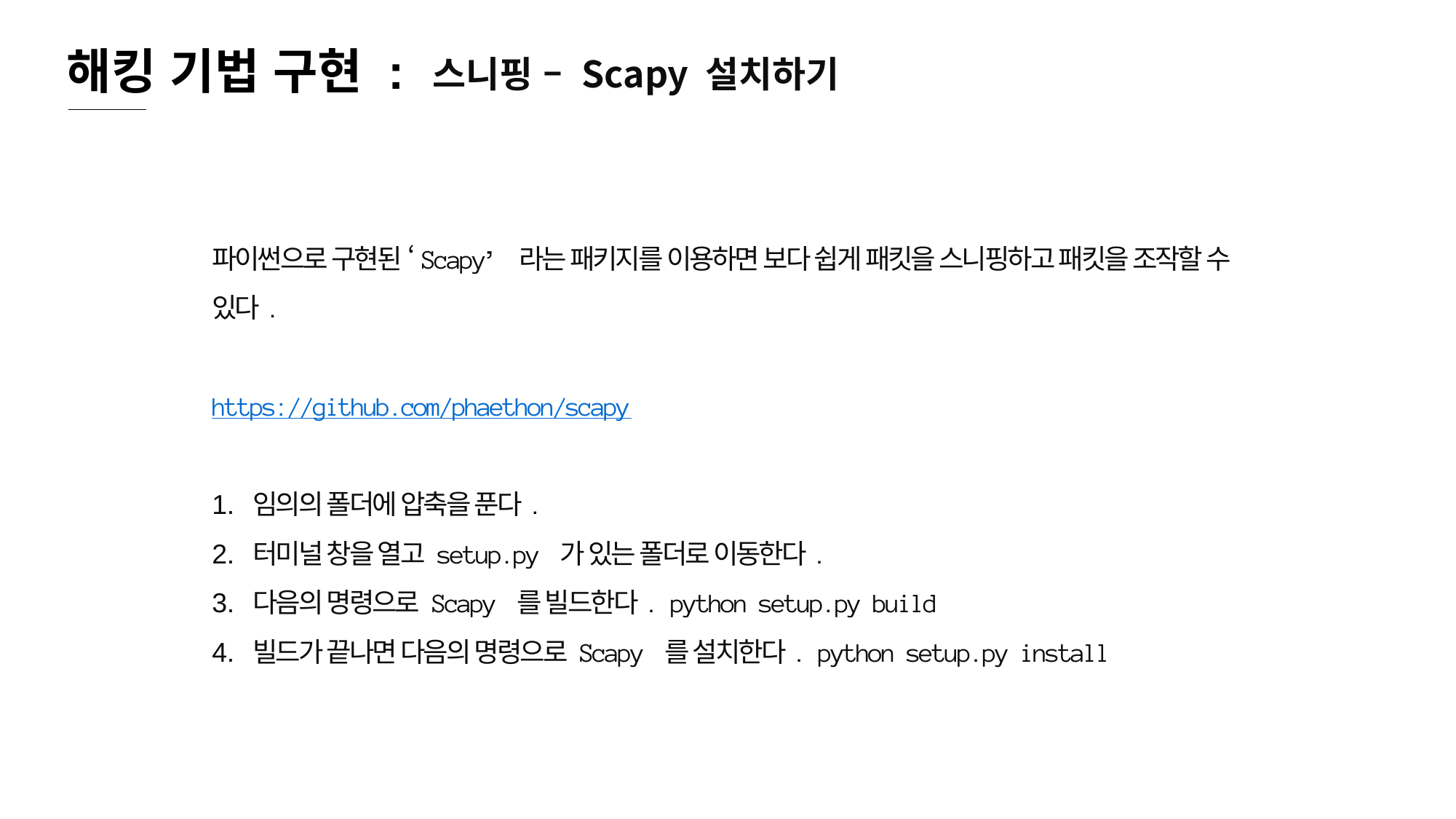

해킹 기법 구현 :
스니핑 – Scapy 설치하기
파이썬으로 구현된 ‘Scapy’ 라는 패키지를 이용하면 보다 쉽게 패킷을 스니핑하고 패킷을 조작할 수 있다.

https://github.com/phaethon/scapy

임의의 폴더에 압축을 푼다.
터미널 창을 열고 setup.py 가 있는 폴더로 이동한다.
다음의 명령으로 Scapy 를 빌드한다. python setup.py build
빌드가 끝나면 다음의 명령으로 Scapy 를 설치한다. python setup.py install